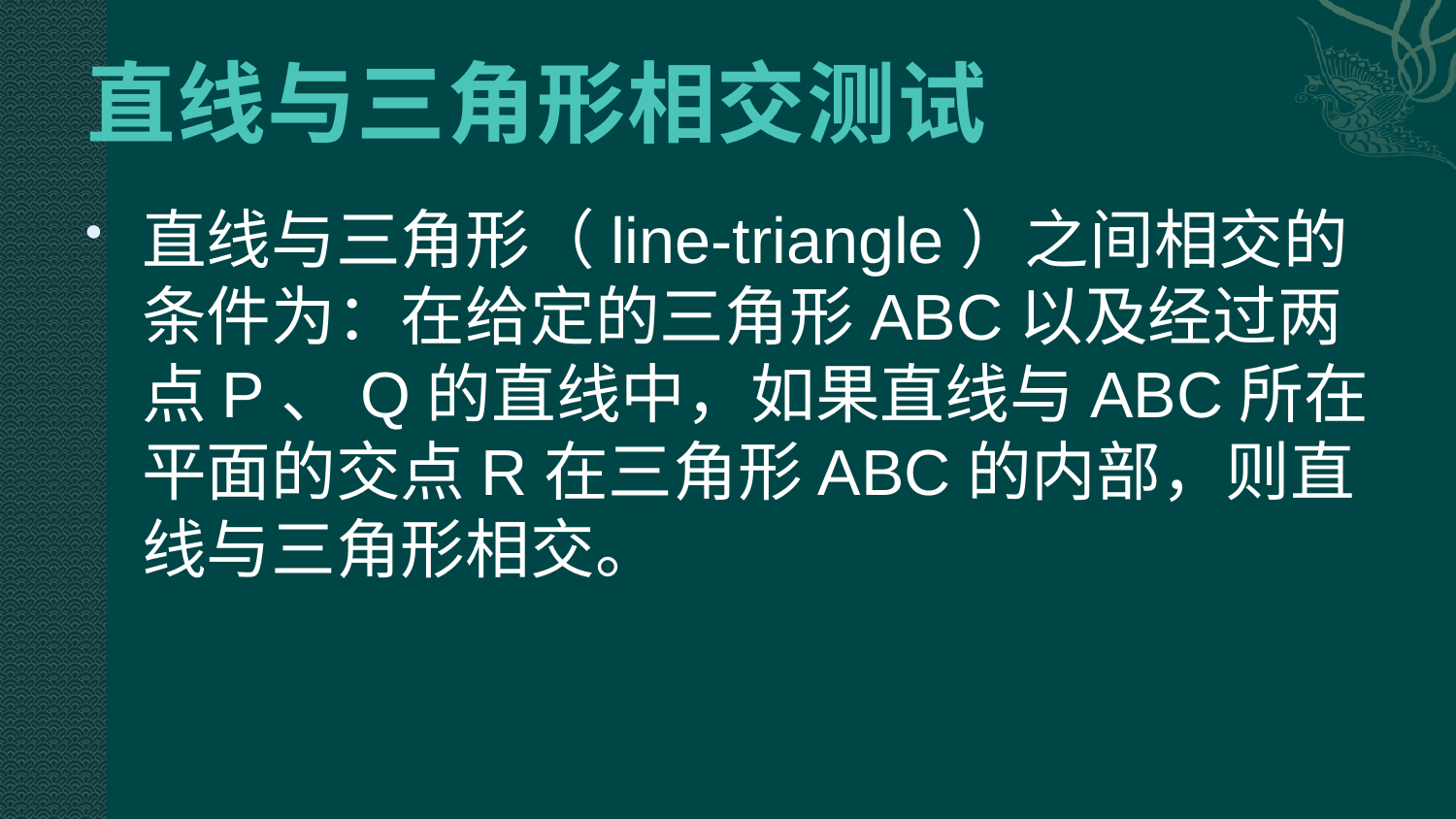

# 直线与三角形相交测试
直线与三角形（line-triangle）之间相交的条件为：在给定的三角形ABC以及经过两点P、Q的直线中，如果直线与ABC所在平面的交点R在三角形ABC的内部，则直线与三角形相交。